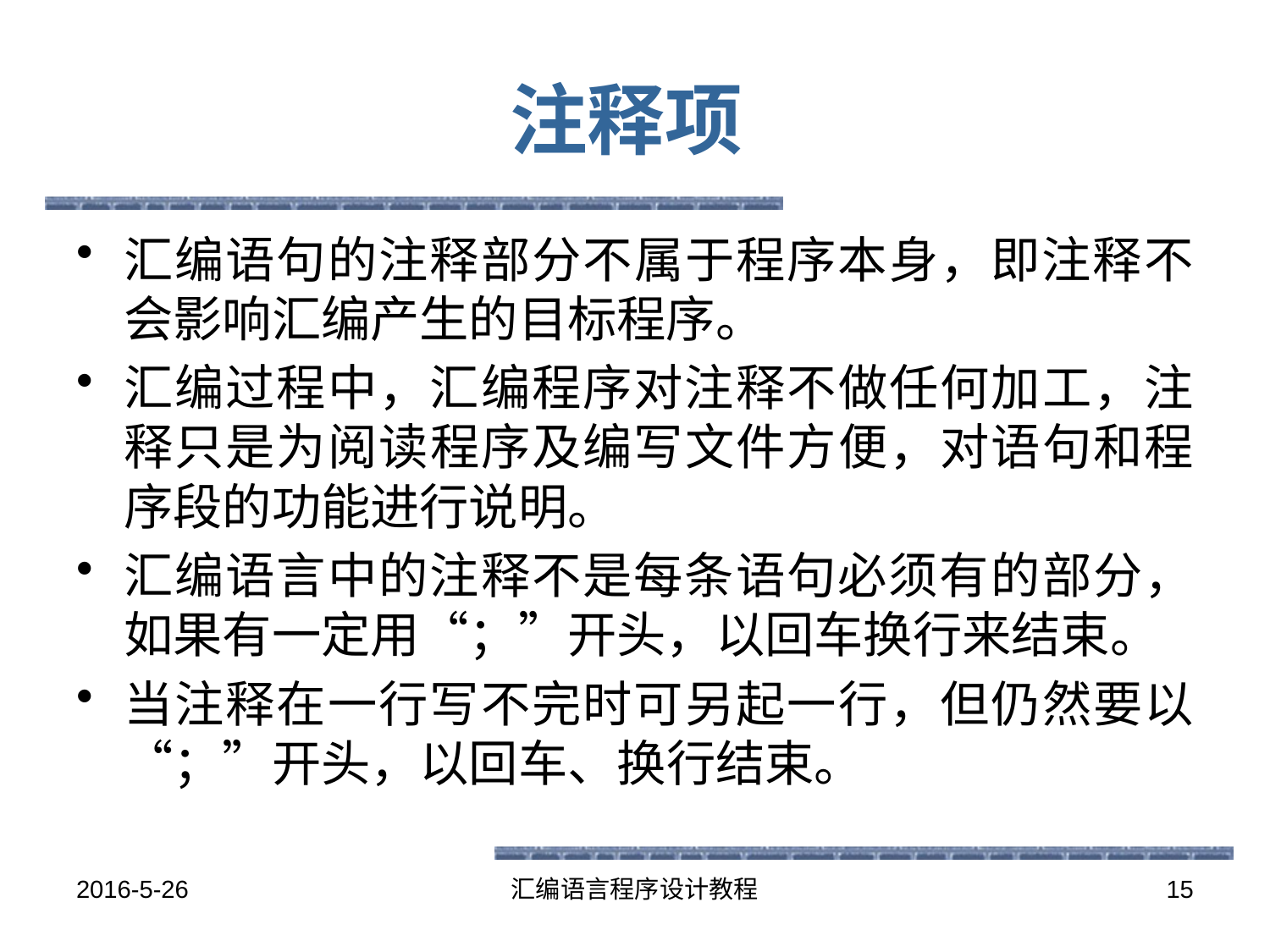

# 注释项
汇编语句的注释部分不属于程序本身，即注释不会影响汇编产生的目标程序。
汇编过程中，汇编程序对注释不做任何加工，注释只是为阅读程序及编写文件方便，对语句和程序段的功能进行说明。
汇编语言中的注释不是每条语句必须有的部分，如果有一定用“；”开头，以回车换行来结束。
当注释在一行写不完时可另起一行，但仍然要以“；”开头，以回车、换行结束。
2016-5-26
汇编语言程序设计教程
15